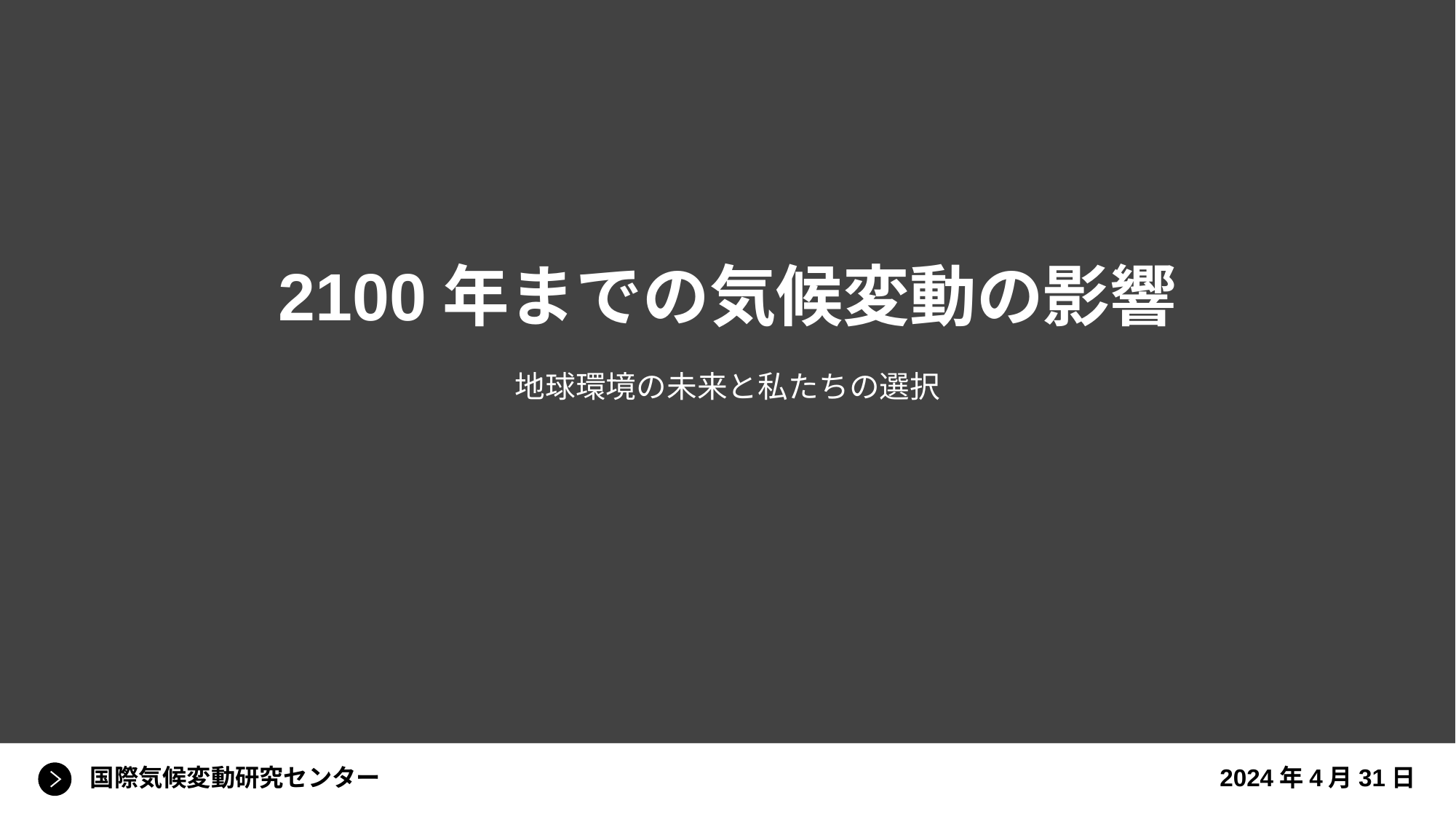

2100年までの気候変動の影響
地球環境の未来と私たちの選択

国際気候変動研究センター
2024年4月31日